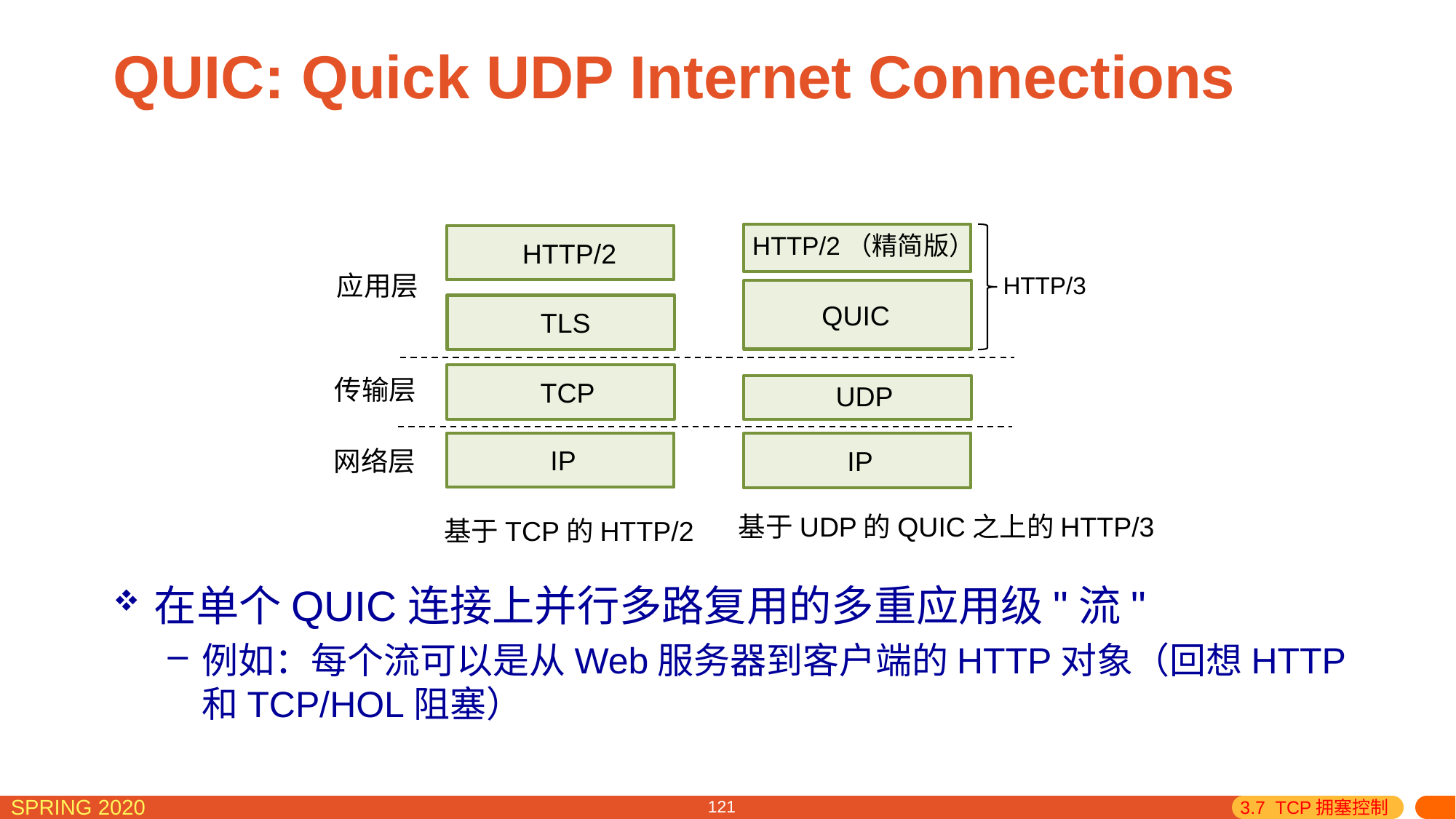

# QUIC: Quick UDP Internet Connections
HTTP/2（精简版）

HTTP/2
应用层
HTTP/3

QUIC

TLS

传输层
TCP
UDP

IP
网络层
IP
基于UDP的QUIC之上的HTTP/3
基于TCP的HTTP/2
在单个QUIC连接上并行多路复用的多重应用级"流"
例如：每个流可以是从Web服务器到客户端的HTTP对象（回想HTTP和TCP/HOL阻塞）
3.7  TCP拥塞控制